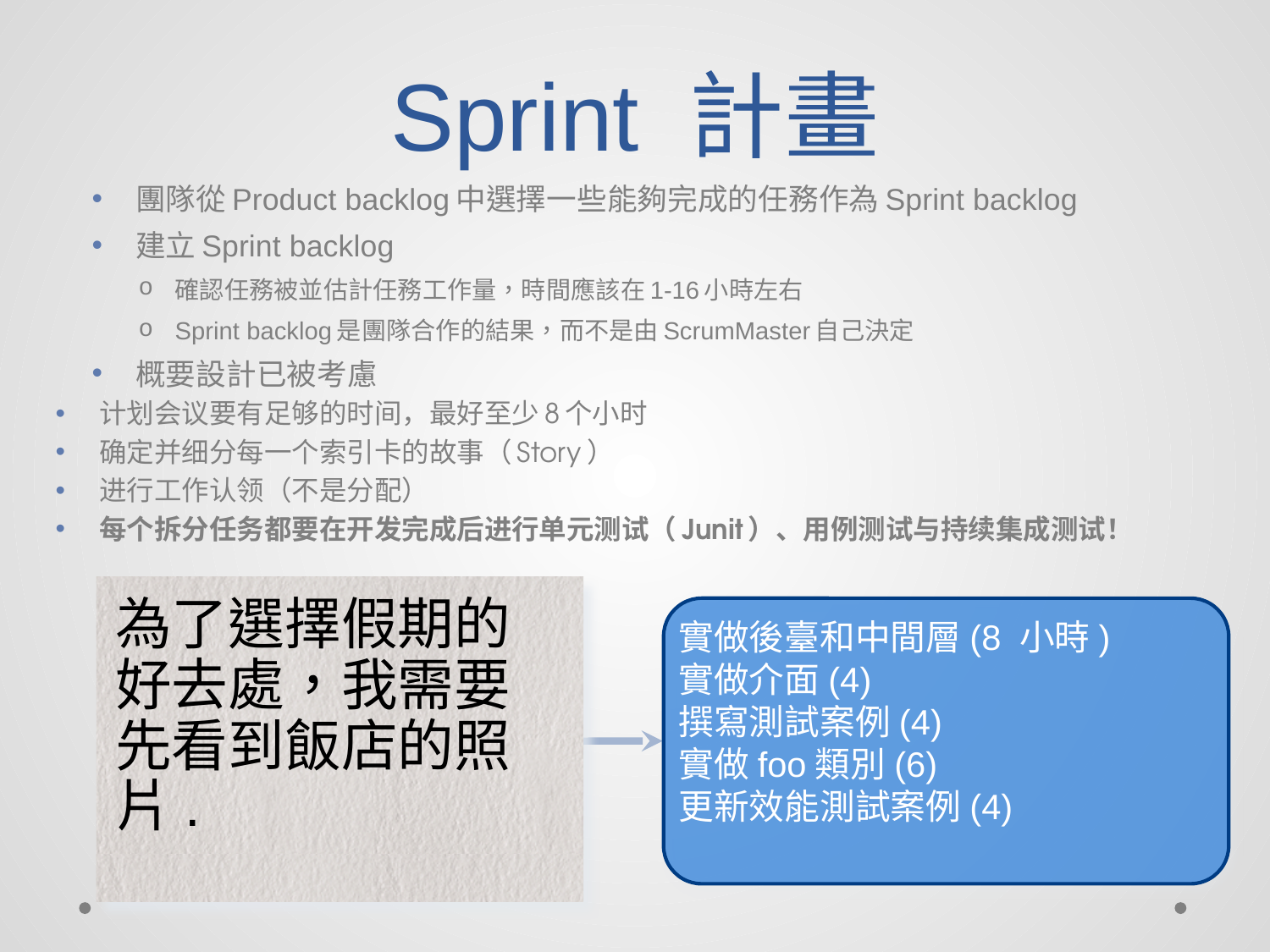

# Sprint 計畫
團隊從Product backlog中選擇一些能夠完成的任務作為Sprint backlog
建立Sprint backlog
確認任務被並估計任務工作量，時間應該在1-16小時左右
Sprint backlog是團隊合作的結果，而不是由ScrumMaster自己決定
概要設計已被考慮
计划会议要有足够的时间，最好至少8个小时
确定并细分每一个索引卡的故事（Story）
进行工作认领（不是分配）
每个拆分任务都要在开发完成后进行单元测试（Junit）、用例测试与持续集成测试！

為了選擇假期的好去處，我需要先看到飯店的照片.

實做後臺和中間層(8 小時)
實做介面(4)
撰寫測試案例(4)
實做foo類別(6)
更新效能測試案例(4)